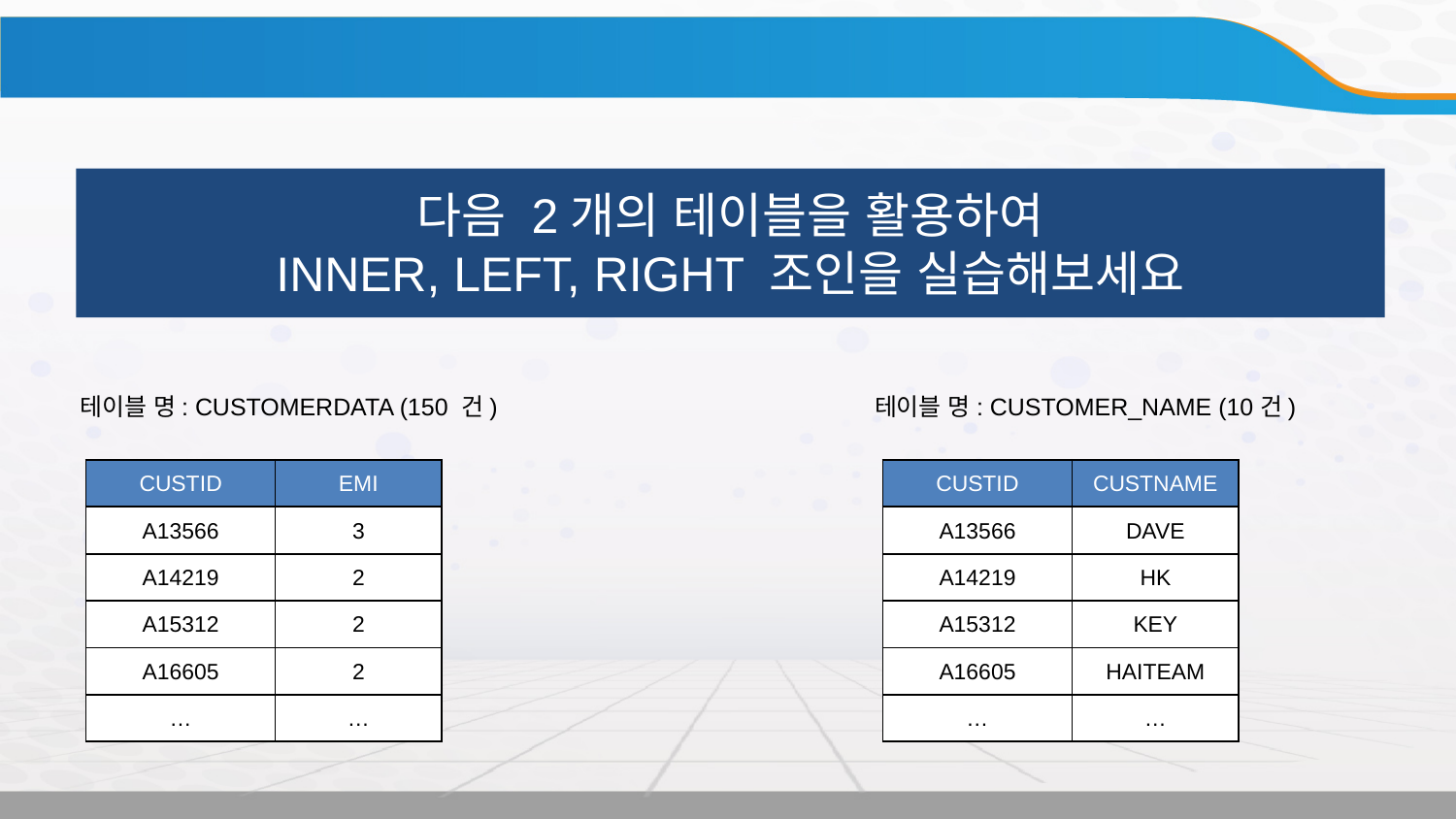

3. 데이터 조인
다음 2개의 테이블을 활용하여
INNER, LEFT, RIGHT 조인을 실습해보세요
테이블 명: CUSTOMERDATA (150 건)
테이블 명: CUSTOMER_NAME (10건)
| CUSTID | EMI |
| --- | --- |
| A13566 | 3 |
| A14219 | 2 |
| A15312 | 2 |
| A16605 | 2 |
| … | … |
| CUSTID | CUSTNAME |
| --- | --- |
| A13566 | DAVE |
| A14219 | HK |
| A15312 | KEY |
| A16605 | HAITEAM |
| … | … |